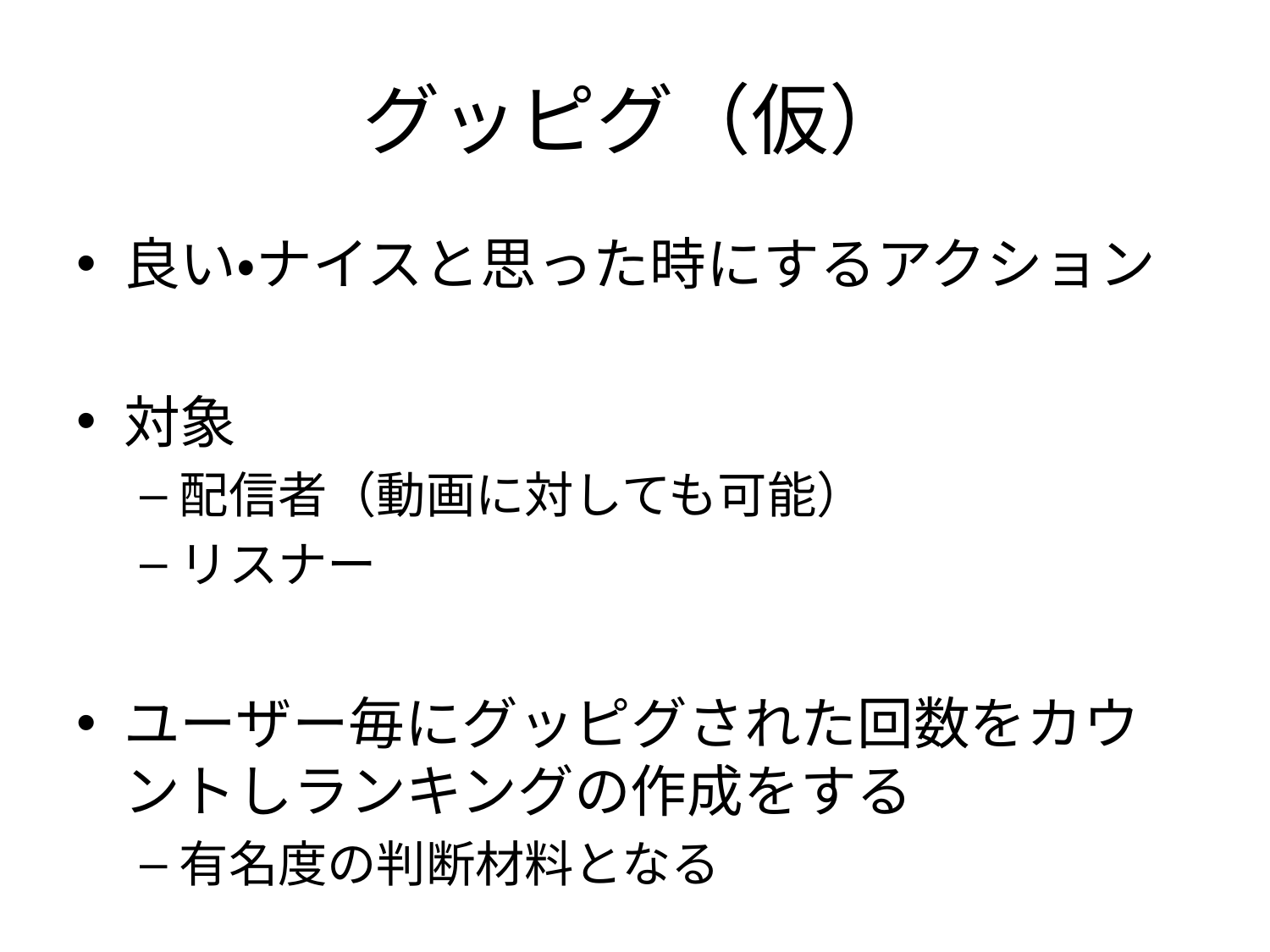

# グッピグ（仮）
良い・ナイスと思った時にするアクション

対象
配信者（動画に対しても可能）
リスナー

ユーザー毎にグッピグされた回数をカウントしランキングの作成をする
有名度の判断材料となる